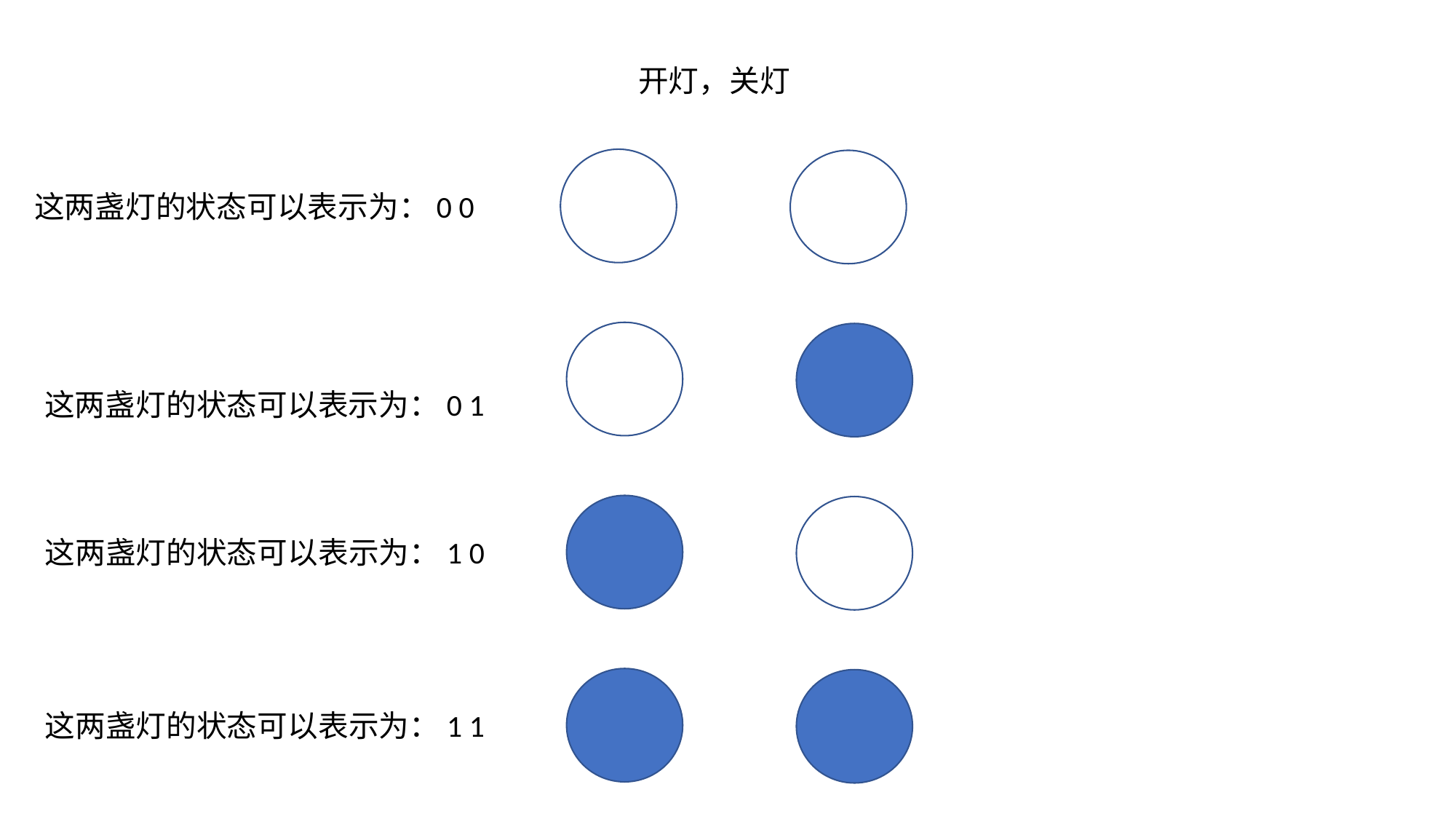

开灯，关灯

这两盏灯的状态可以表示为：0 0

  这两盏灯的状态可以表示为：0 1

这两盏灯的状态可以表示为：1 0

这两盏灯的状态可以表示为：1 1